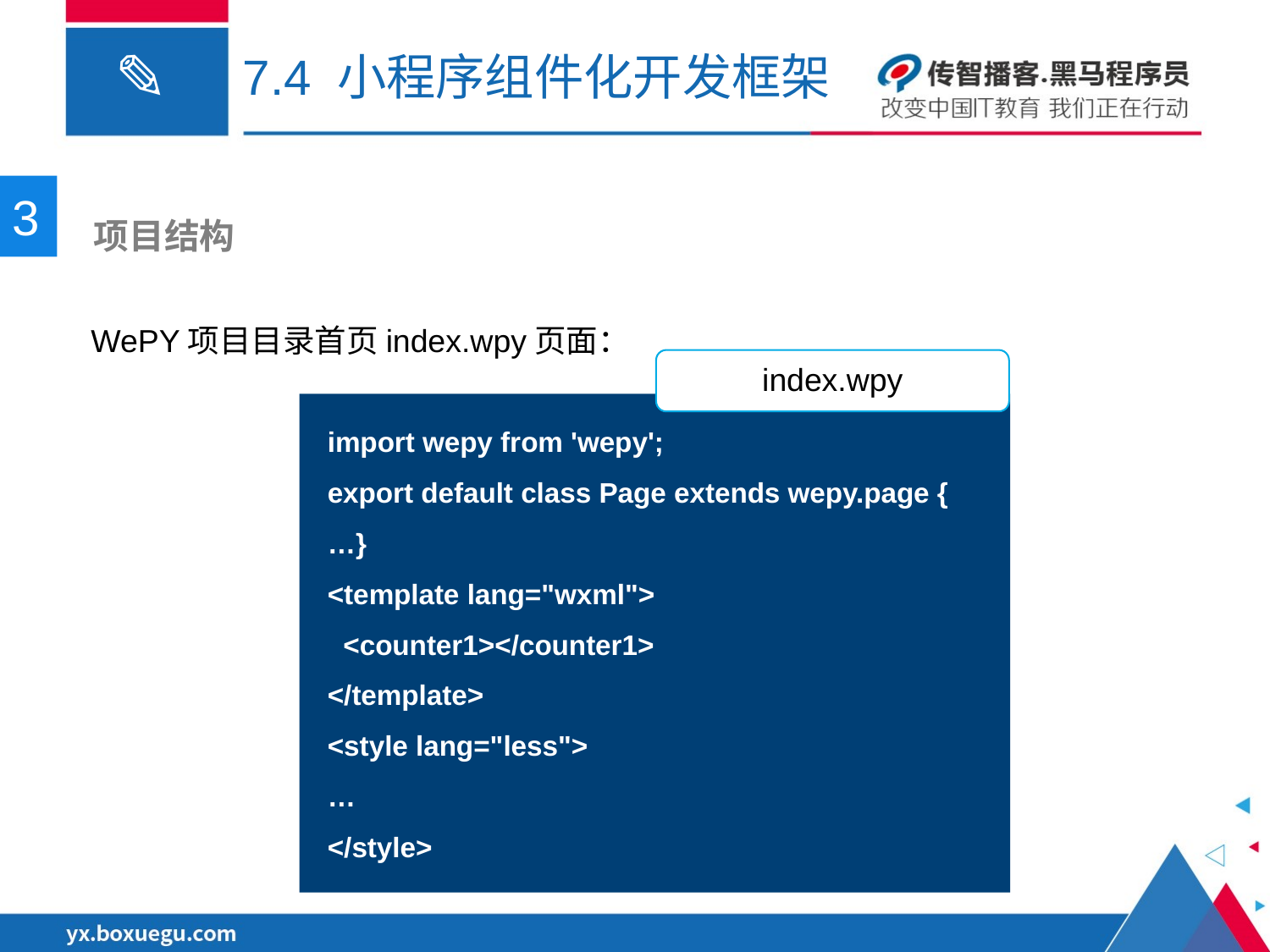

# 7.4 小程序组件化开发框架

3
  项目结构
WePY项目目录首页index.wpy页面：
index.wpy

import wepy from 'wepy';
export default class Page extends wepy.page {
…}
<template lang="wxml">
  <counter1></counter1>
</template>
<style lang="less">
…
</style>